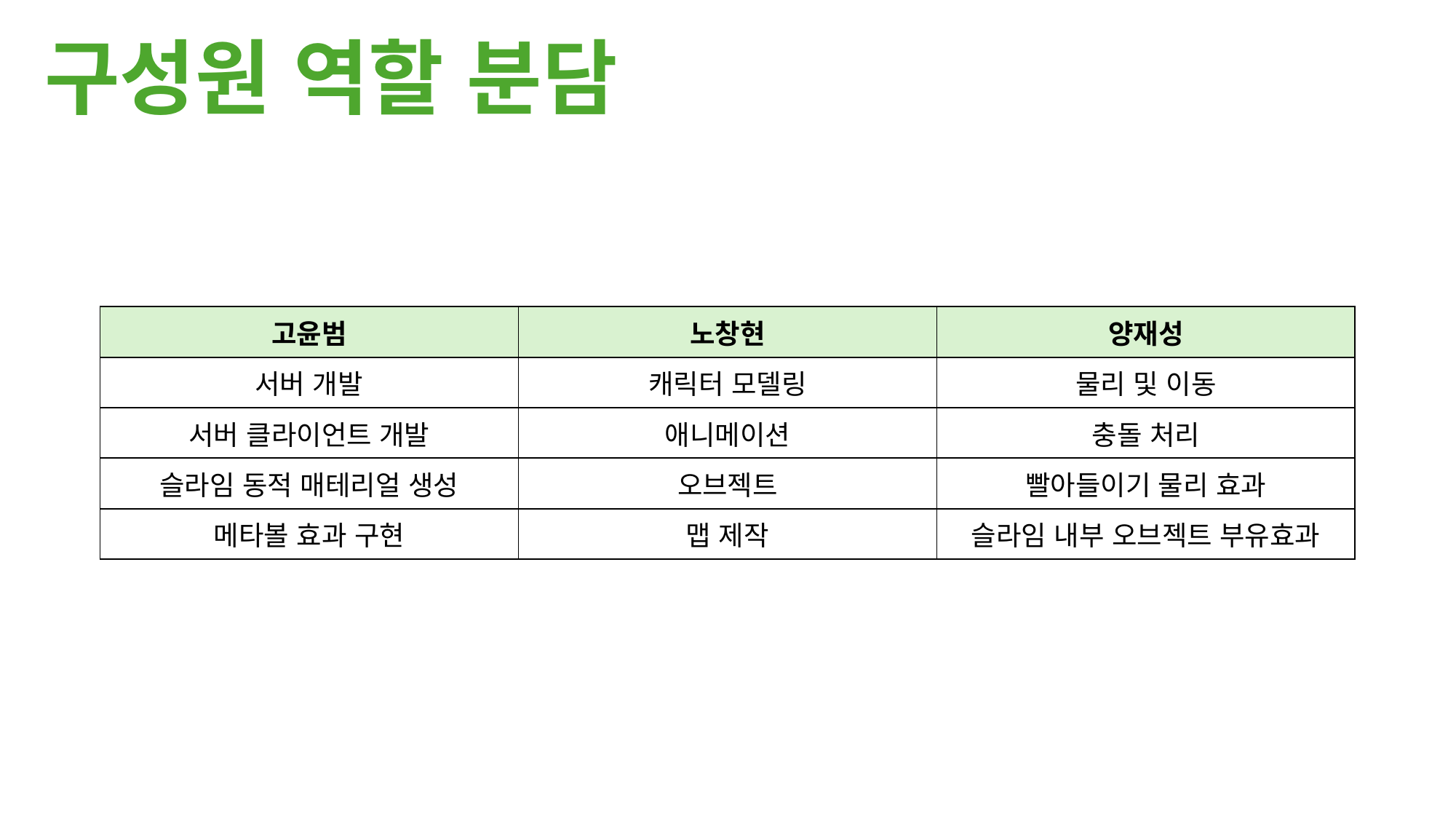

구성원 역할 분담
| 고윤범 | 노창현 | 양재성 |
| --- | --- | --- |
| 서버 개발 | 캐릭터 모델링 | 물리 및 이동 |
| 서버 클라이언트 개발 | 애니메이션 | 충돌 처리 |
| 슬라임 동적 매테리얼 생성 | 오브젝트 | 빨아들이기 물리 효과 |
| 메타볼 효과 구현 | 맵 제작 | 슬라임 내부 오브젝트 부유효과 |